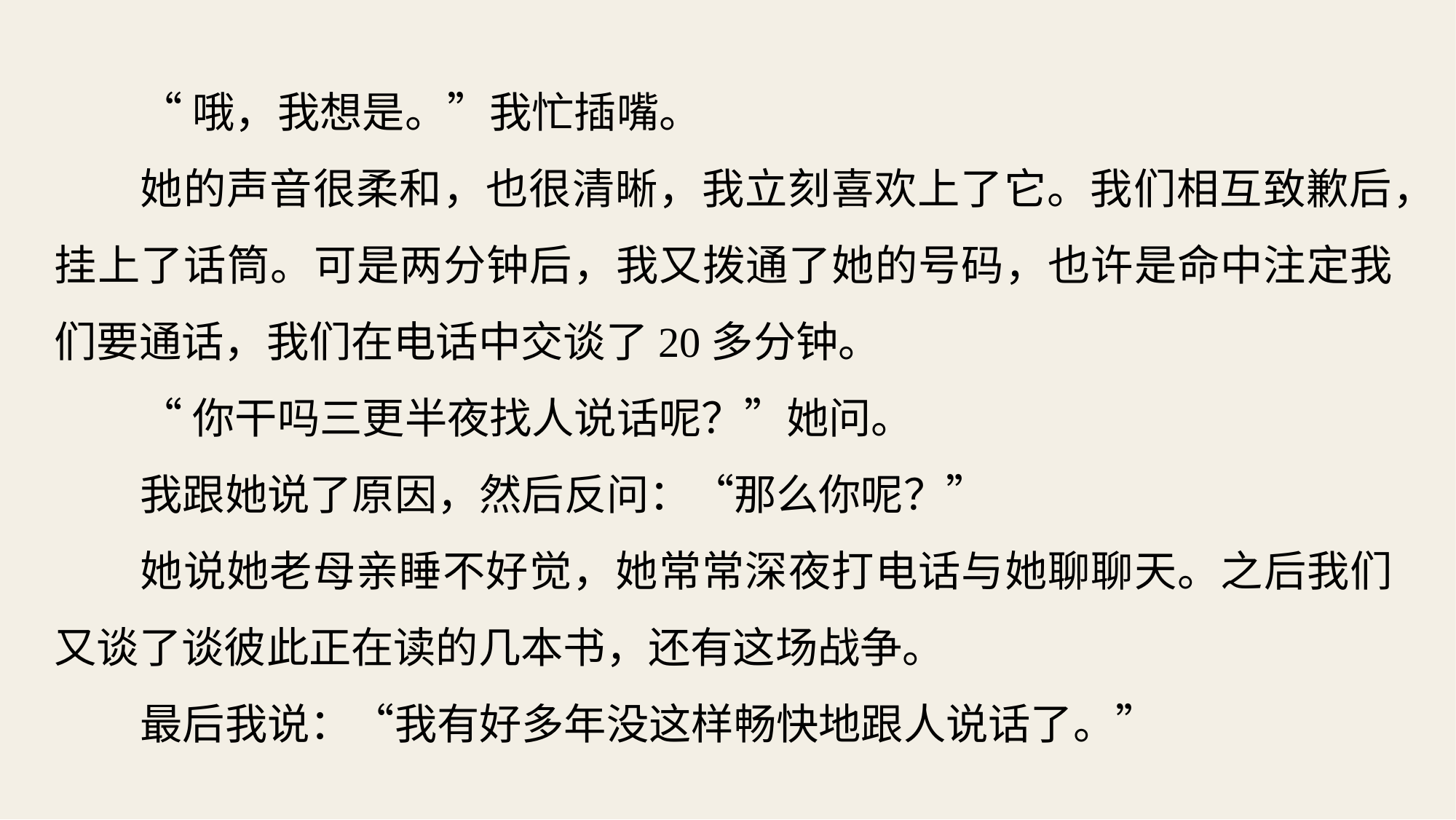

“哦，我想是。”我忙插嘴。
她的声音很柔和，也很清晰，我立刻喜欢上了它。我们相互致歉后，挂上了话筒。可是两分钟后，我又拨通了她的号码，也许是命中注定我们要通话，我们在电话中交谈了20多分钟。
“你干吗三更半夜找人说话呢？”她问。
我跟她说了原因，然后反问：“那么你呢？”
她说她老母亲睡不好觉，她常常深夜打电话与她聊聊天。之后我们又谈了谈彼此正在读的几本书，还有这场战争。
最后我说：“我有好多年没这样畅快地跟人说话了。”